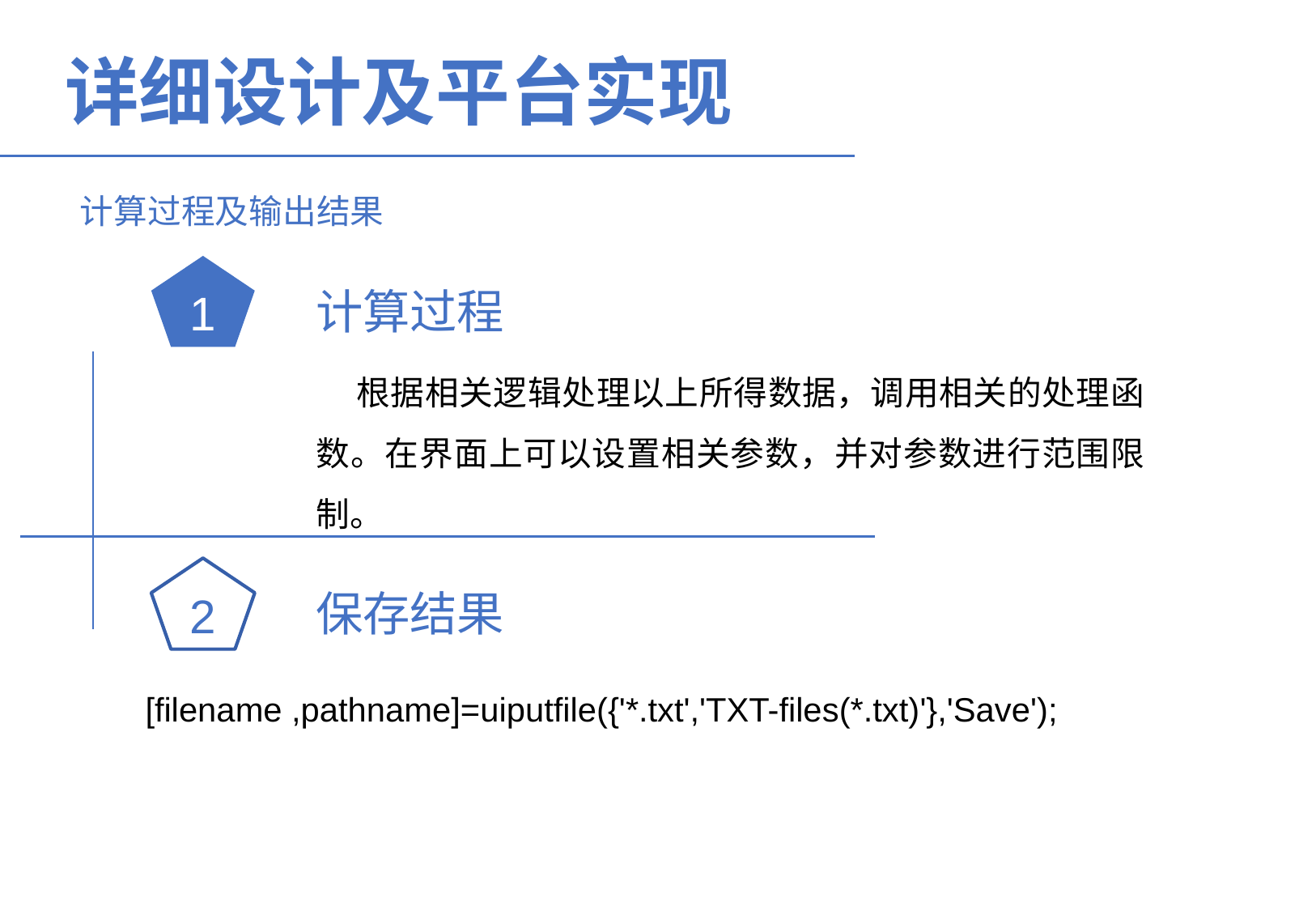

详细设计及平台实现
 计算过程及输出结果
1
计算过程
根据相关逻辑处理以上所得数据，调用相关的处理函数。在界面上可以设置相关参数，并对参数进行范围限制。
2
保存结果
[filename ,pathname]=uiputfile({'*.txt','TXT-files(*.txt)'},'Save');